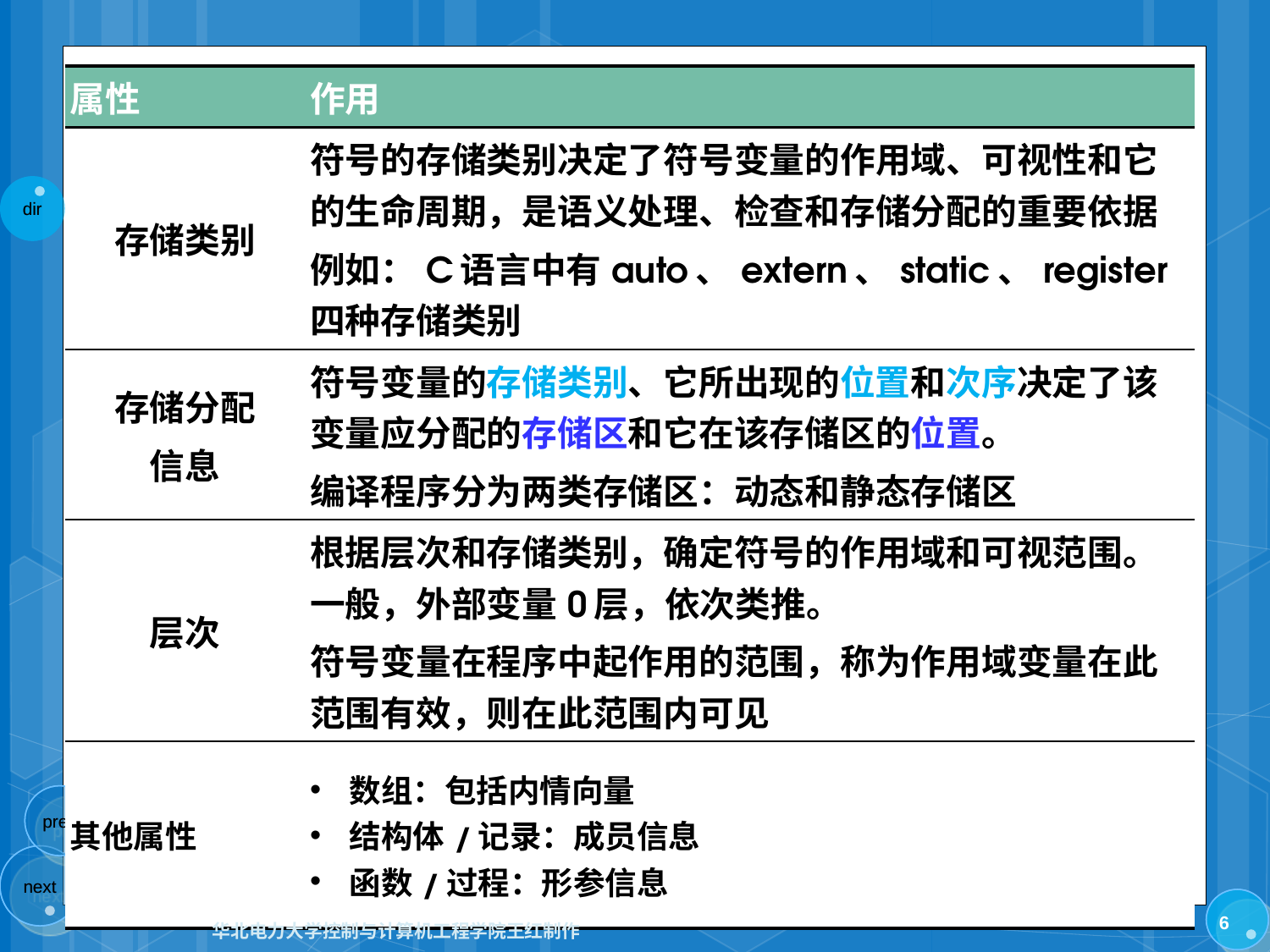

#
| 属性 | 作用 |
| --- | --- |
| 存储类别 | 符号的存储类别决定了符号变量的作用域、可视性和它的生命周期，是语义处理、检查和存储分配的重要依据 例如：C语言中有auto、extern、static、register四种存储类别 |
| 存储分配 信息 | 符号变量的存储类别、它所出现的位置和次序决定了该变量应分配的存储区和它在该存储区的位置。 编译程序分为两类存储区：动态和静态存储区 |
| 层次 | 根据层次和存储类别，确定符号的作用域和可视范围。一般，外部变量0层，依次类推。 符号变量在程序中起作用的范围，称为作用域变量在此范围有效，则在此范围内可见 |
| 其他属性 | 数组：包括内情向量 结构体/记录：成员信息 函数/过程：形参信息 |
6
华北电力大学控制与计算机工程学院王红制作